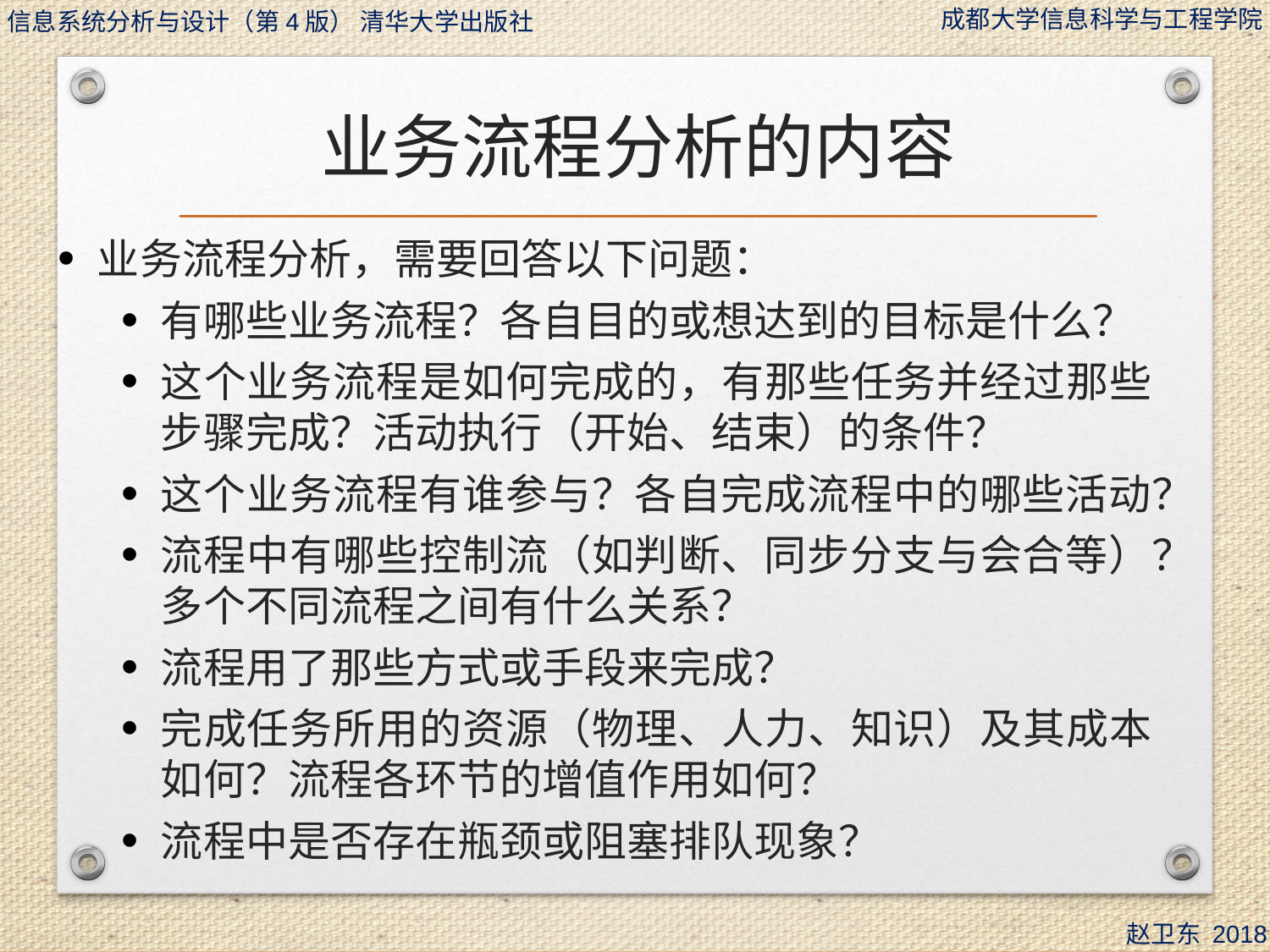

# 业务流程分析的内容
业务流程分析，需要回答以下问题：
有哪些业务流程？各自目的或想达到的目标是什么？
这个业务流程是如何完成的，有那些任务并经过那些步骤完成？活动执行（开始、结束）的条件？
这个业务流程有谁参与？各自完成流程中的哪些活动？
流程中有哪些控制流（如判断、同步分支与会合等）？多个不同流程之间有什么关系？
流程用了那些方式或手段来完成？
完成任务所用的资源（物理、人力、知识）及其成本如何？流程各环节的增值作用如何？
流程中是否存在瓶颈或阻塞排队现象？